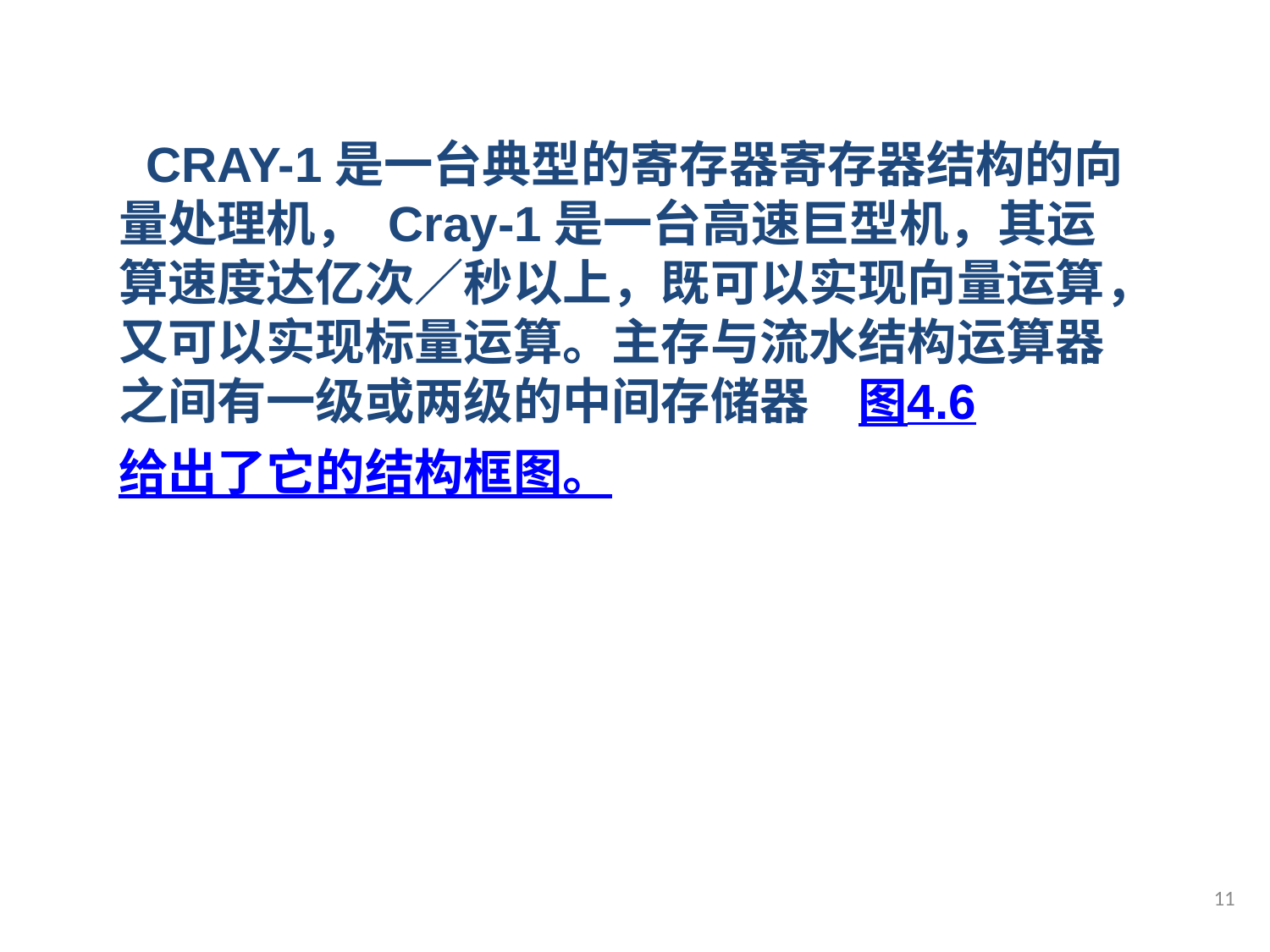

CRAY-1是一台典型的寄存器寄存器结构的向量处理机， Cray-1是一台高速巨型机，其运算速度达亿次／秒以上，既可以实现向量运算，又可以实现标量运算。主存与流水结构运算器之间有一级或两级的中间存储器。图4.6给出了它的结构框图。
11